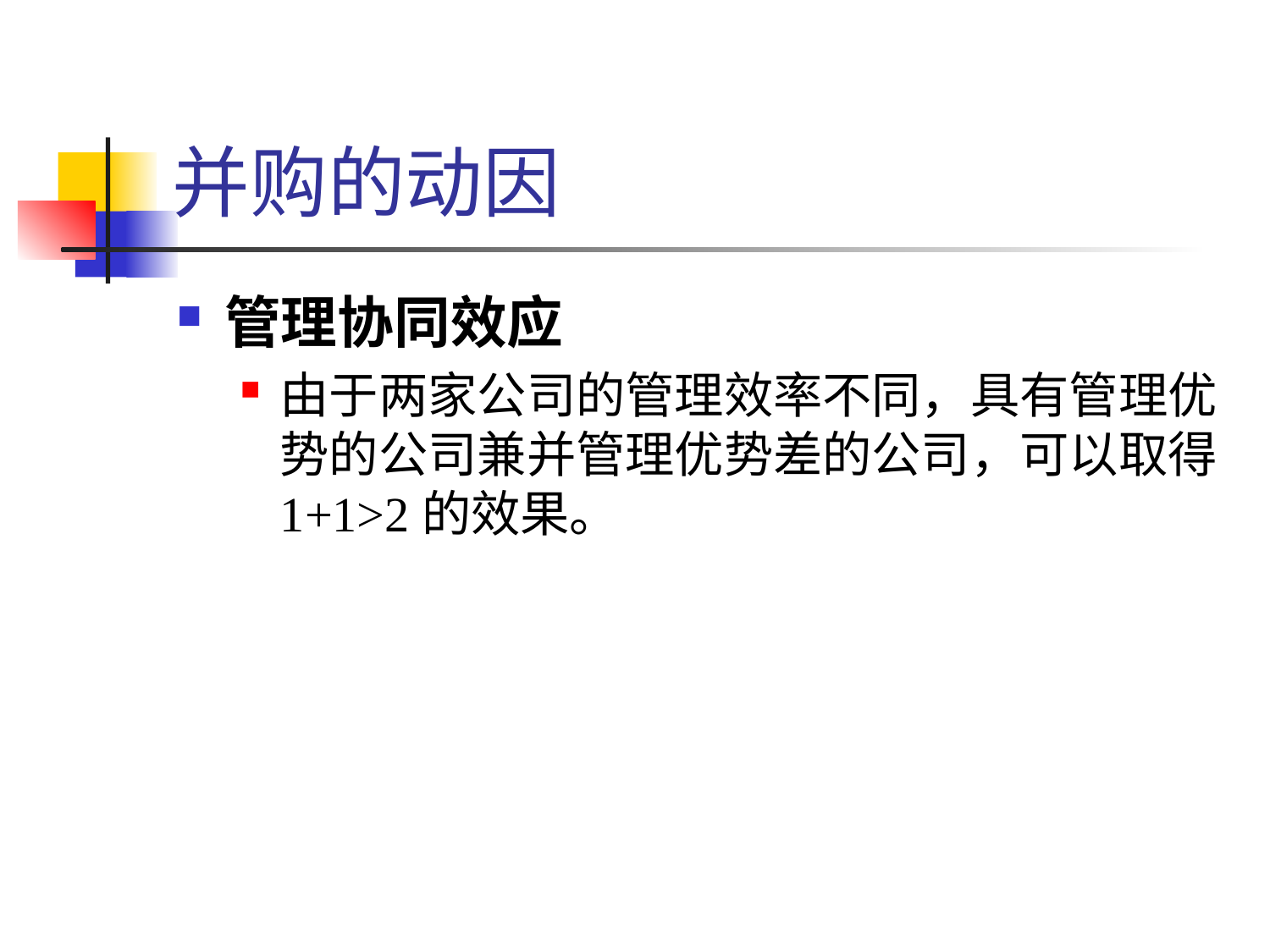

# 并购的动因
管理协同效应
由于两家公司的管理效率不同，具有管理优势的公司兼并管理优势差的公司，可以取得1+1>2的效果。